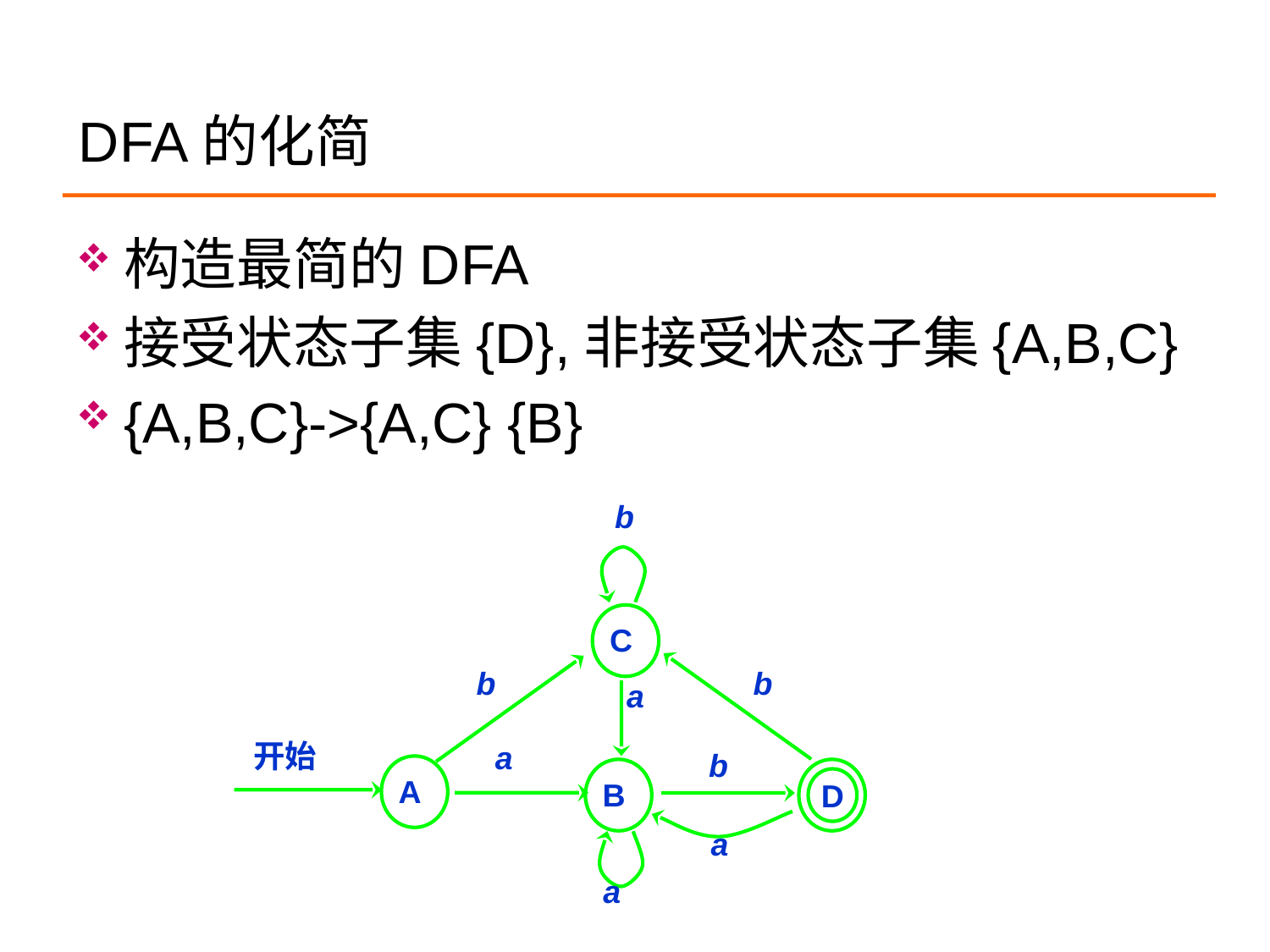

# DFA的化简
构造最简的DFA
接受状态子集{D},非接受状态子集{A,B,C}
{A,B,C}->{A,C} {B}
b

C

b
b
a

开始
a
b
A
B

D

a

a